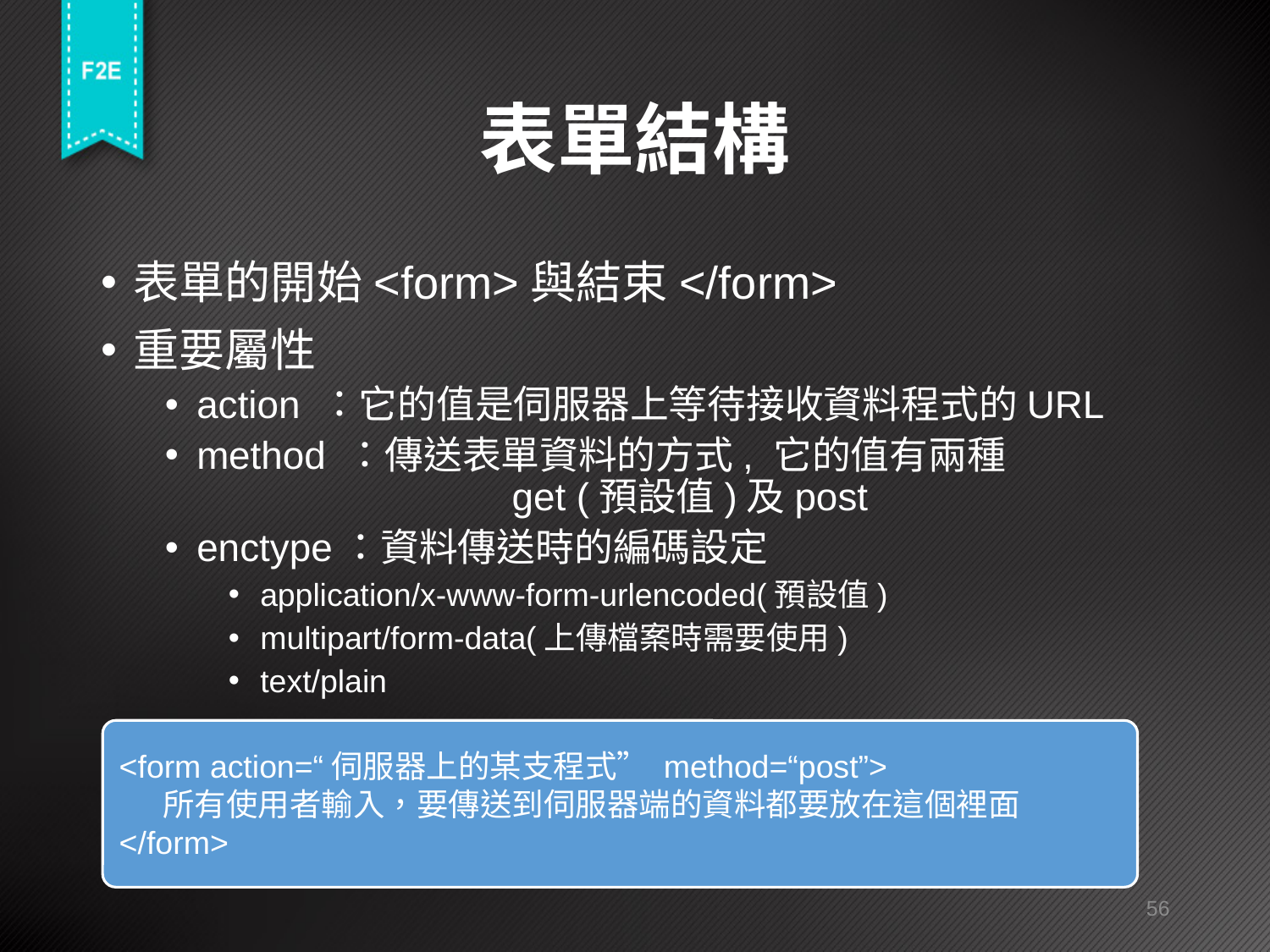

# 表單結構
表單的開始<form>與結束</form>
重要屬性
action ：它的值是伺服器上等待接收資料程式的URL
method ：傳送表單資料的方式, 它的值有兩種
		      get (預設值)及post
enctype：資料傳送時的編碼設定
application/x-www-form-urlencoded(預設值)
multipart/form-data(上傳檔案時需要使用)
text/plain

<form action=“伺服器上的某支程式” method=“post”>
     所有使用者輸入，要傳送到伺服器端的資料都要放在這個裡面
</form>
56